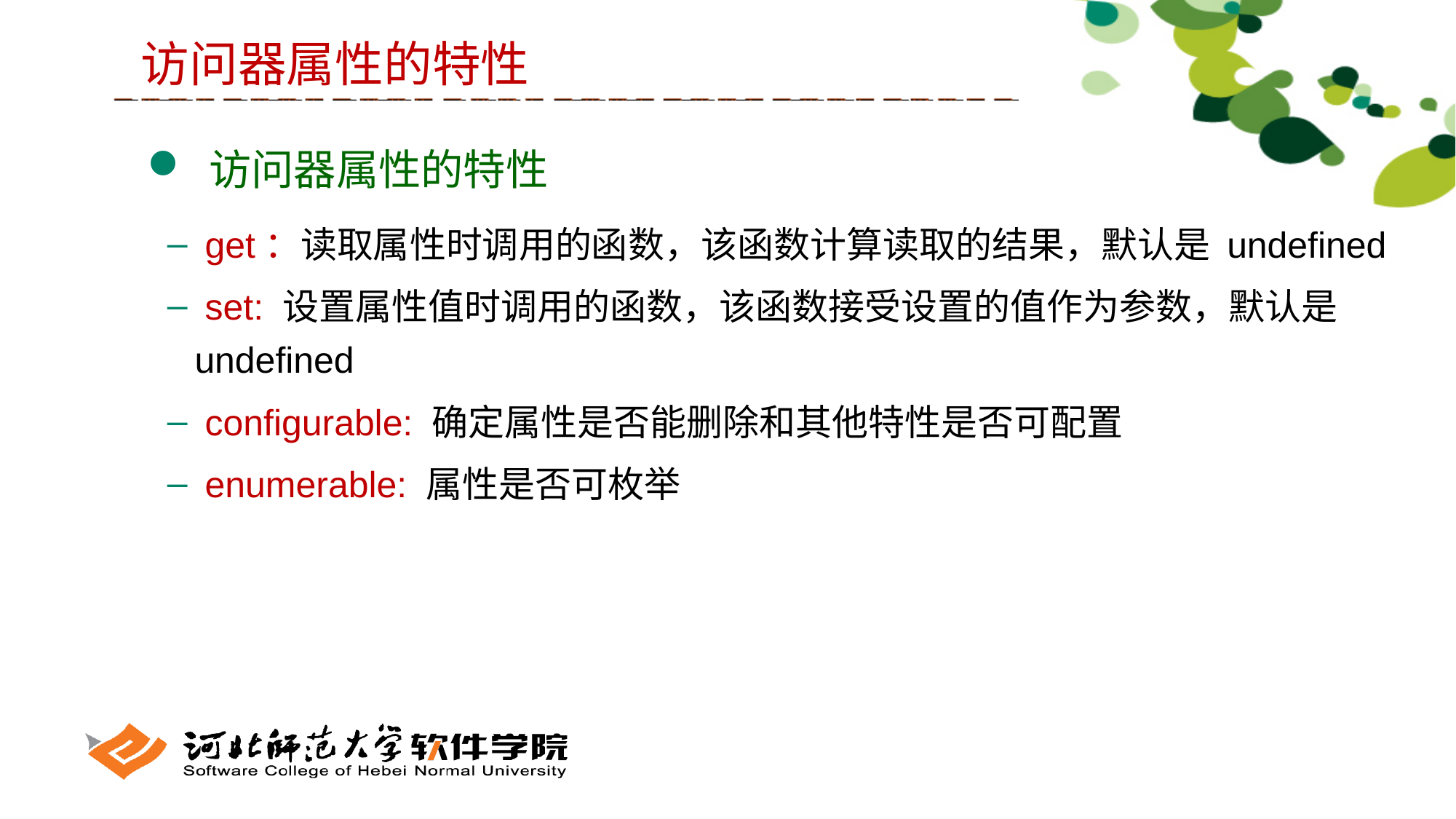

访问器属性的特性

 访问器属性的特性
 get：读取属性时调用的函数，该函数计算读取的结果，默认是 undefined
 set: 设置属性值时调用的函数，该函数接受设置的值作为参数，默认是undefined
 configurable: 确定属性是否能删除和其他特性是否可配置
 enumerable: 属性是否可枚举